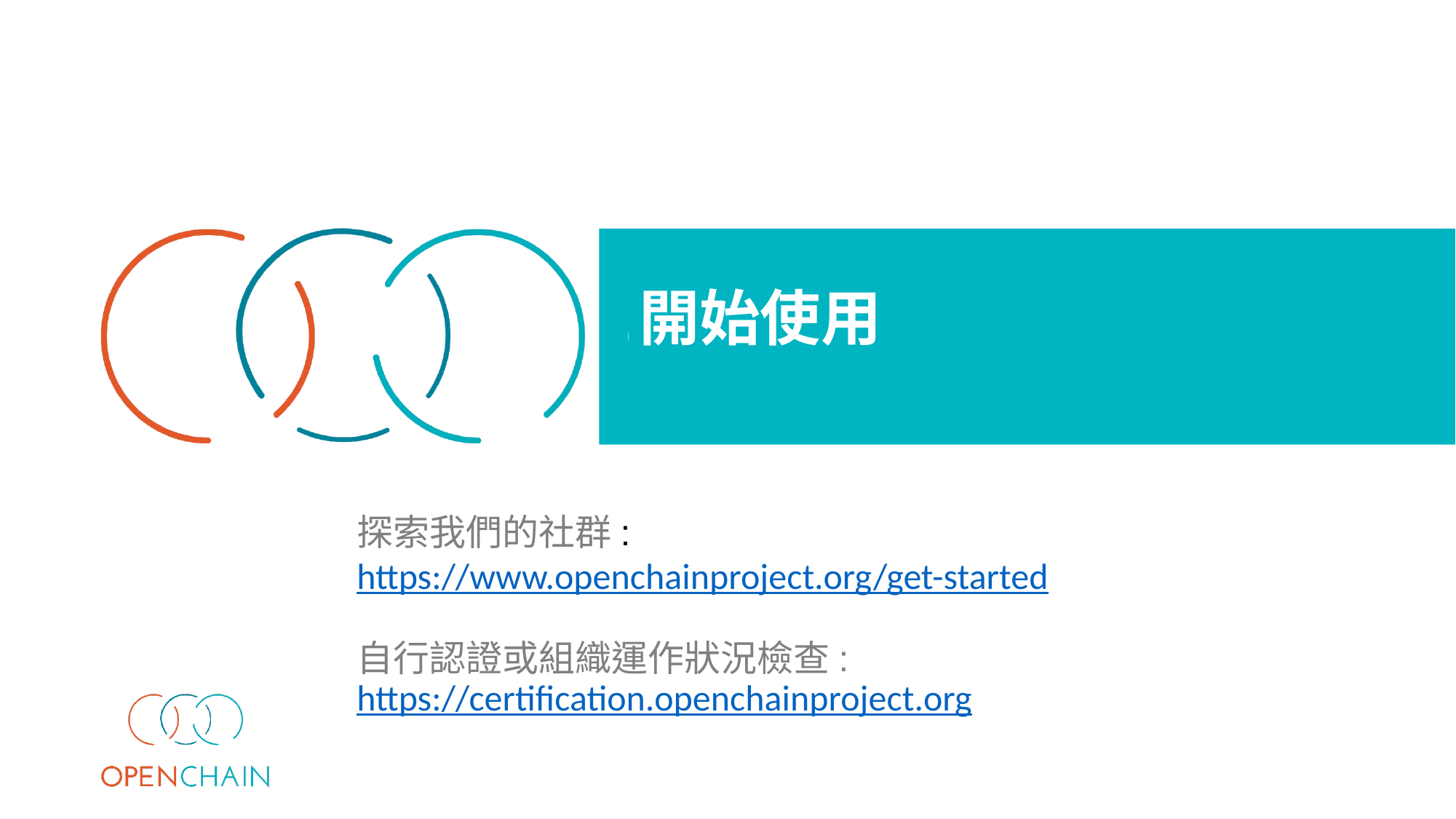

# Get Started
開始使用
探索我們的社群:
https://www.openchainproject.org/get-started

自行認證或組織運作狀況檢查:
https://certification.openchainproject.org